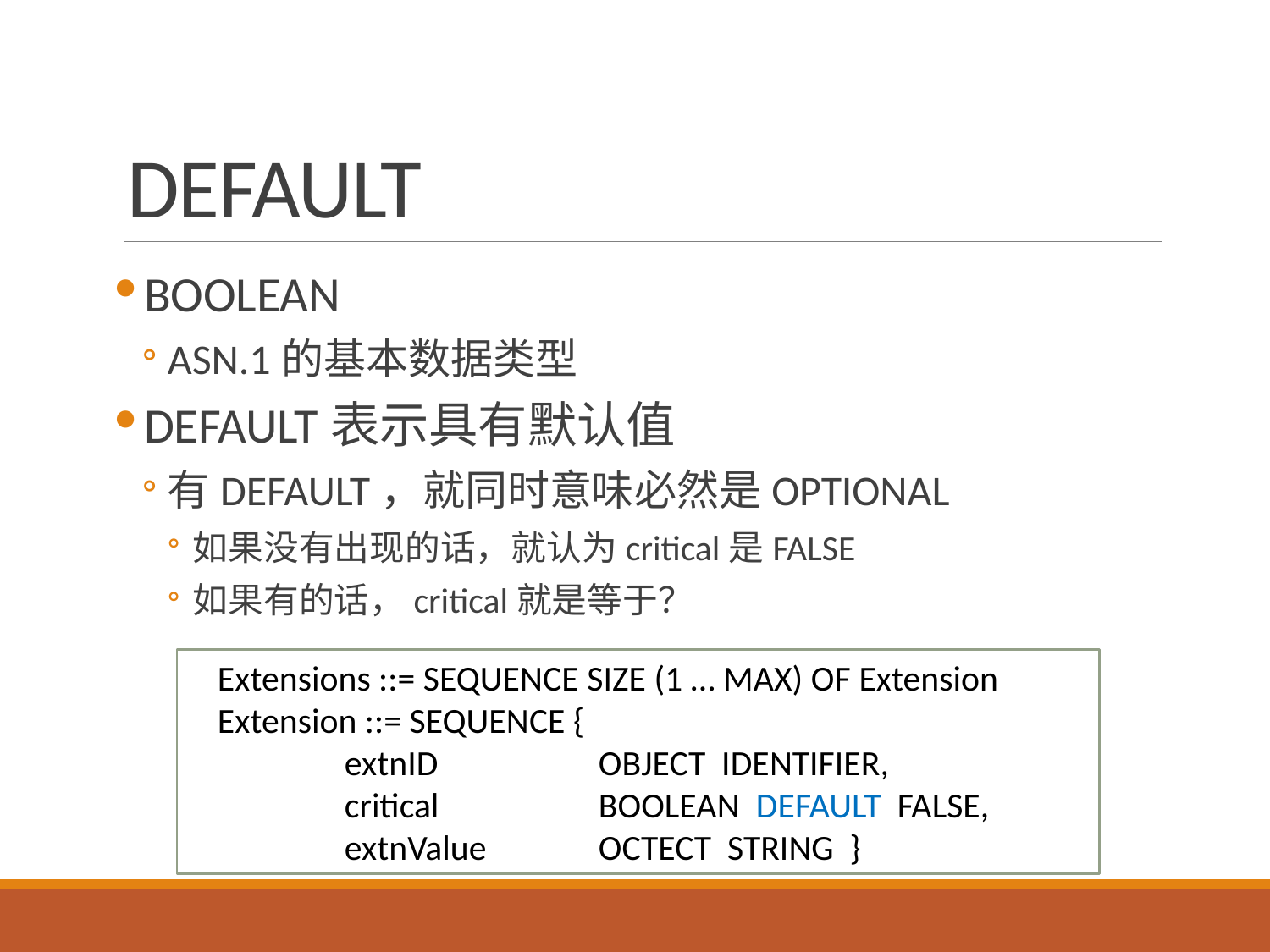

# DEFAULT
BOOLEAN
ASN.1的基本数据类型
DEFAULT表示具有默认值
有DEFAULT，就同时意味必然是OPTIONAL
如果没有出现的话，就认为critical是FALSE
如果有的话，critical就是等于？

Extensions ::= SEQUENCE SIZE (1 … MAX) OF Extension
Extension ::= SEQUENCE {
	extnID		OBJECT  IDENTIFIER,
	critical		BOOLEAN  DEFAULT  FALSE,
	extnValue	OCTECT  STRING  }
38